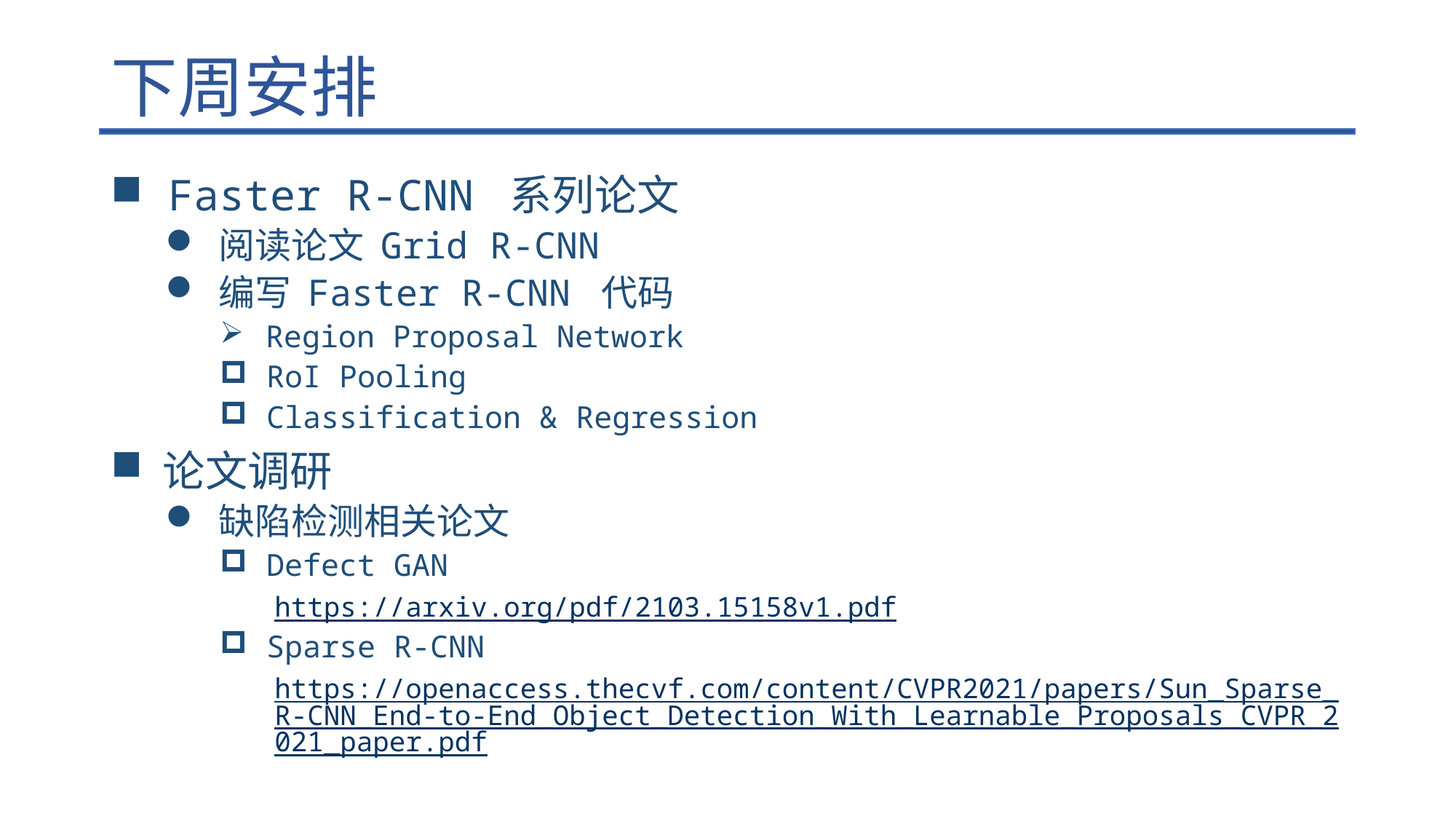

# 下周安排

 Faster R-CNN 系列论文
 阅读论文 Grid R-CNN
 编写 Faster R-CNN 代码
 Region Proposal Network
 RoI Pooling
 Classification & Regression
 论文调研
 缺陷检测相关论文
 Defect GAN
https://arxiv.org/pdf/2103.15158v1.pdf
 Sparse R-CNN
https://openaccess.thecvf.com/content/CVPR2021/papers/Sun_Sparse_R-CNN_End-to-End_Object_Detection_With_Learnable_Proposals_CVPR_2021_paper.pdf